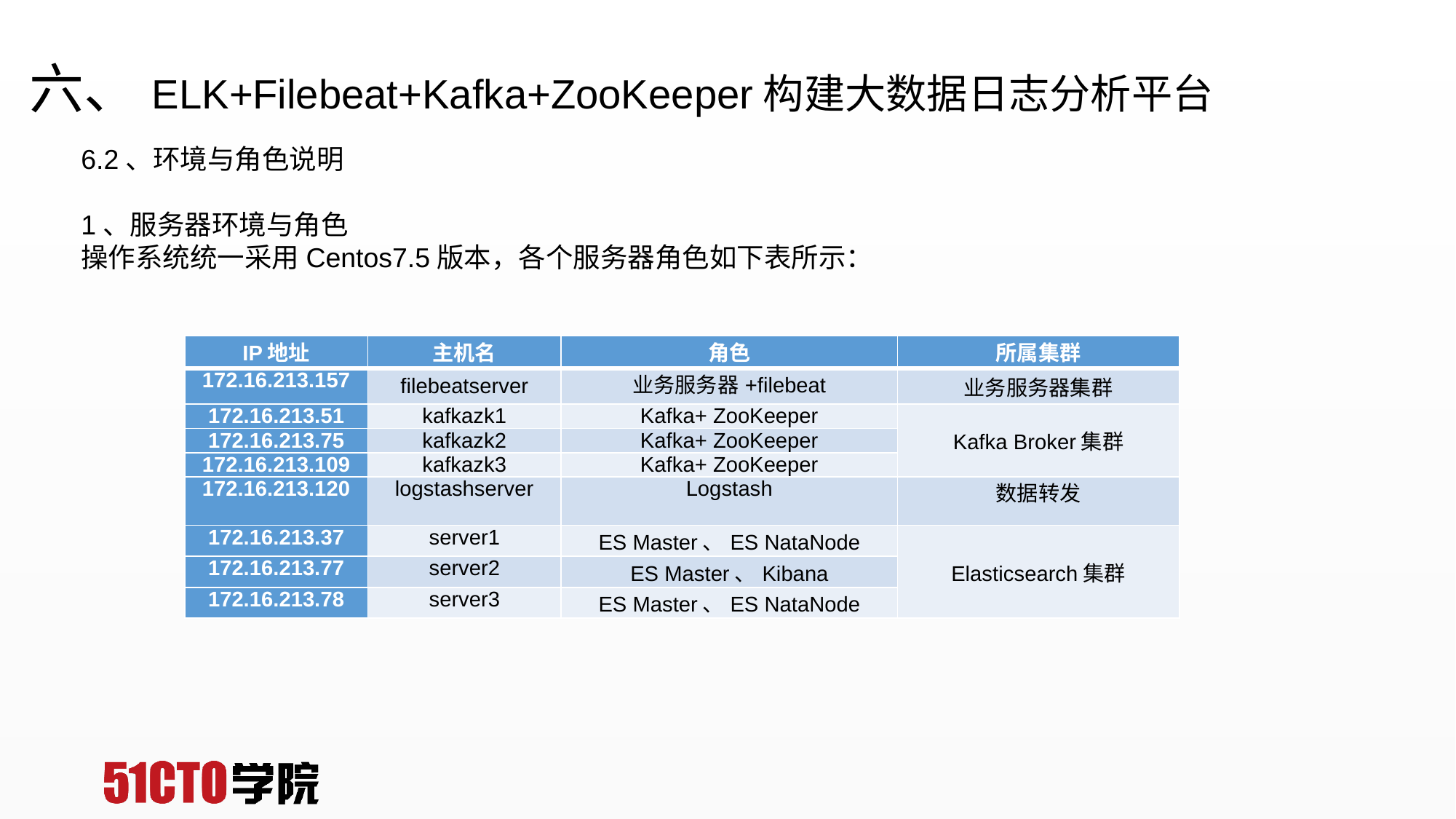

# 六、ELK+Filebeat+Kafka+ZooKeeper构建大数据日志分析平台
6.2、环境与角色说明

1、服务器环境与角色
操作系统统一采用Centos7.5版本，各个服务器角色如下表所示：

| IP地址 | 主机名 | 角色 | 所属集群 |
| --- | --- | --- | --- |
| 172.16.213.157 | filebeatserver | 业务服务器+filebeat | 业务服务器集群 |
| 172.16.213.51 | kafkazk1 | Kafka+ ZooKeeper | Kafka Broker集群 |
| 172.16.213.75 | kafkazk2 | Kafka+ ZooKeeper |  |
| 172.16.213.109 | kafkazk3 | Kafka+ ZooKeeper |  |
| 172.16.213.120 | logstashserver | Logstash | 数据转发 |
| 172.16.213.37 | server1 | ES Master、ES NataNode | Elasticsearch集群 |
| 172.16.213.77 | server2 | ES Master、Kibana |  |
| 172.16.213.78 | server3 | ES Master、ES NataNode |  |